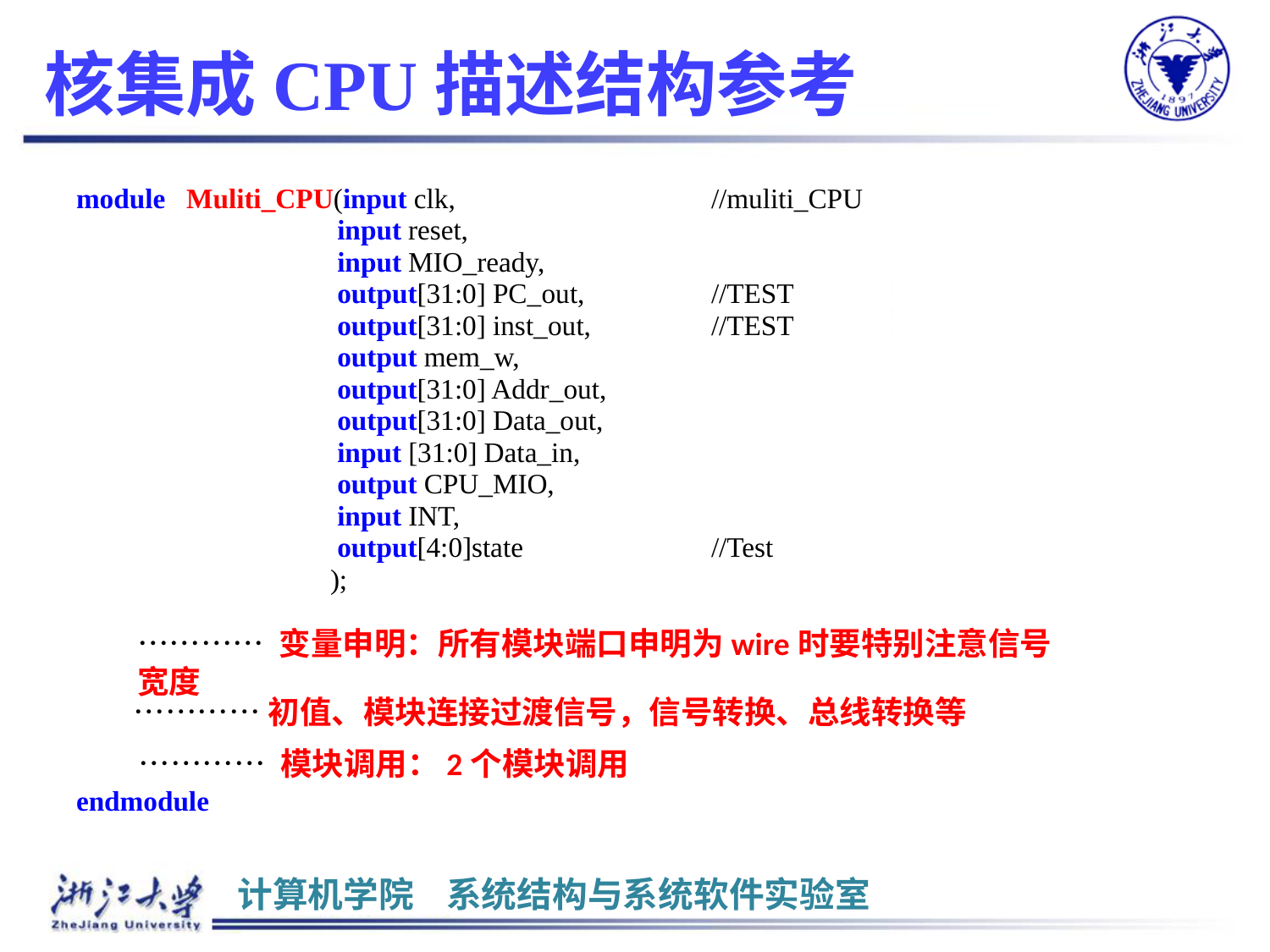

# 核集成CPU描述结构参考
module   Muliti_CPU(input clk,			//muliti_CPU
		 input reset,
		 input MIO_ready,
		 output[31:0] PC_out,	//TEST
		 output[31:0] inst_out,	//TEST
		 output mem_w,
		 output[31:0] Addr_out,
		 output[31:0] Data_out,
		 input [31:0] Data_in,
		 output CPU_MIO,
		 input INT,
		 output[4:0]state		//Test
		);

endmodule
………… 变量申明：所有模块端口申明为wire时要特别注意信号宽度
…………初值、模块连接过渡信号，信号转换、总线转换等
………… 模块调用：2个模块调用